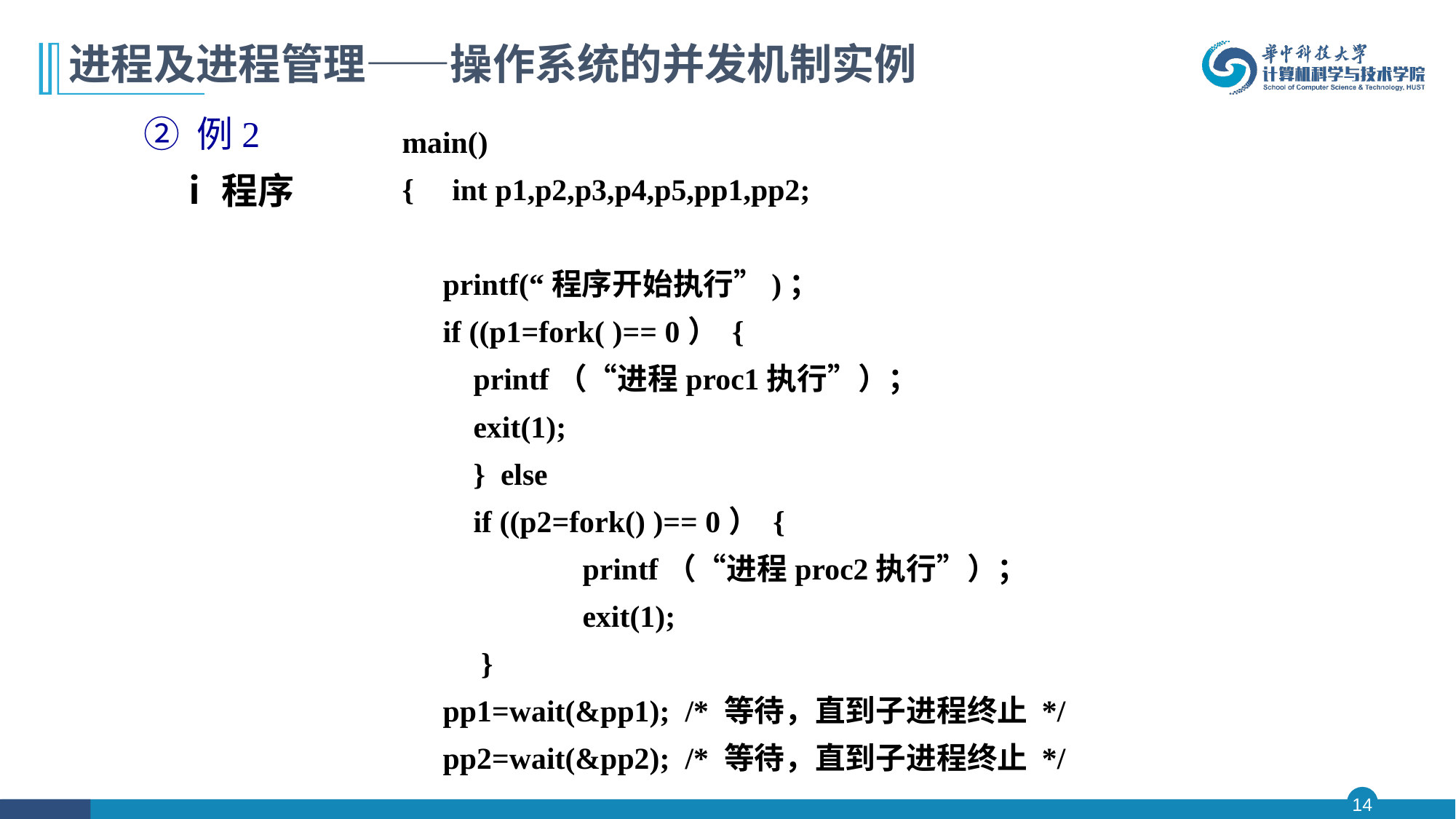

# 进程及进程管理——操作系统的并发机制实例
② 例2
    ⅰ程序
main()
{     int p1,p2,p3,p4,p5,pp1,pp2;

	printf(“程序开始执行”)；
  	if ((p1=fork( )== 0） {
 	    printf（“进程proc1执行”）；
   	    exit(1);
	    }  else
	    if ((p2=fork() )== 0） {
		    printf（“进程proc2执行”）；
 		    exit(1);
	     }
	pp1=wait(&pp1);  /* 等待，直到子进程终止 */
	pp2=wait(&pp2);  /* 等待，直到子进程终止 */